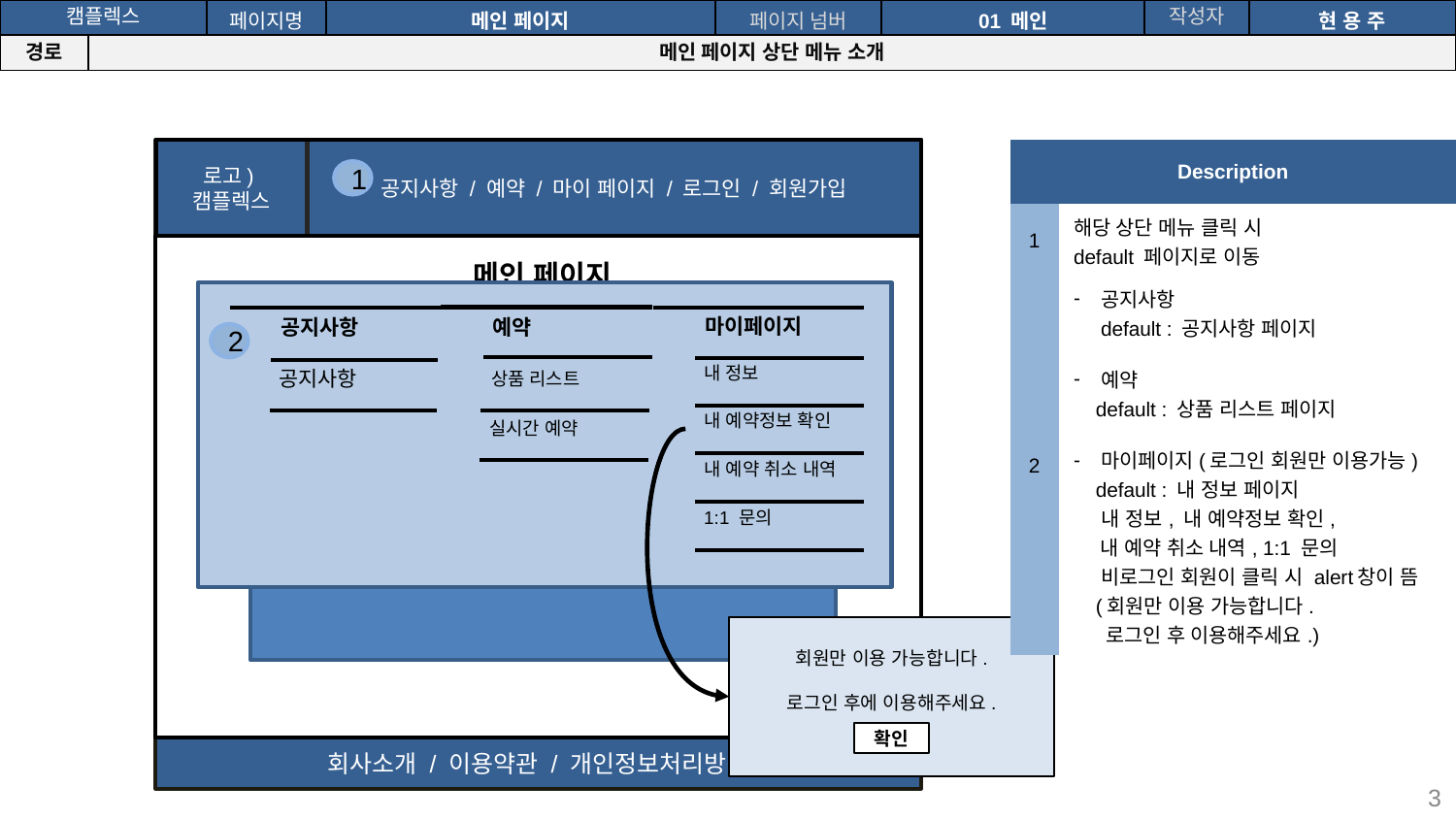

| 캠플렉스 |  | 페이지명 | 메인 페이지 | 페이지 넘버 | 01 메인 | 작성자 | 현 용 주 |
| --- | --- | --- | --- | --- | --- | --- | --- |
| 경로 | 메인 페이지 상단 메뉴 소개 |  |  |  |  |  |  |
공간(오피스) 대여 시스템
로고)
캠플렉스
공지사항 / 예약 / 마이 페이지 / 로그인 / 회원가입
회사소개 / 이용약관 / 개인정보처리방침
| Description |  |
| --- | --- |
| 1 | 해당 상단 메뉴 클릭 시 default 페이지로 이동 |
| 2 | 공지사항 default : 공지사항 페이지 예약 default : 상품 리스트 페이지 마이페이지(로그인 회원만 이용가능) default : 내 정보 페이지 내 정보, 내 예약정보 확인, 내 예약 취소 내역, 1:1 문의 비로그인 회원이 클릭 시 alert창이 뜸 (회원만 이용 가능합니다. 로그인 후 이용해주세요.) |

1

메인 페이지

예약

상품 리스트

공지사항

공지사항

마이페이지

내 정보

내 예약정보 확인

내 예약 취소 내역

1:1 문의

캠핑장 배경 사진
2
실시간 예약
홍보 멘트
회원만 이용 가능합니다.
로그인 후에 이용해주세요.
확인
3